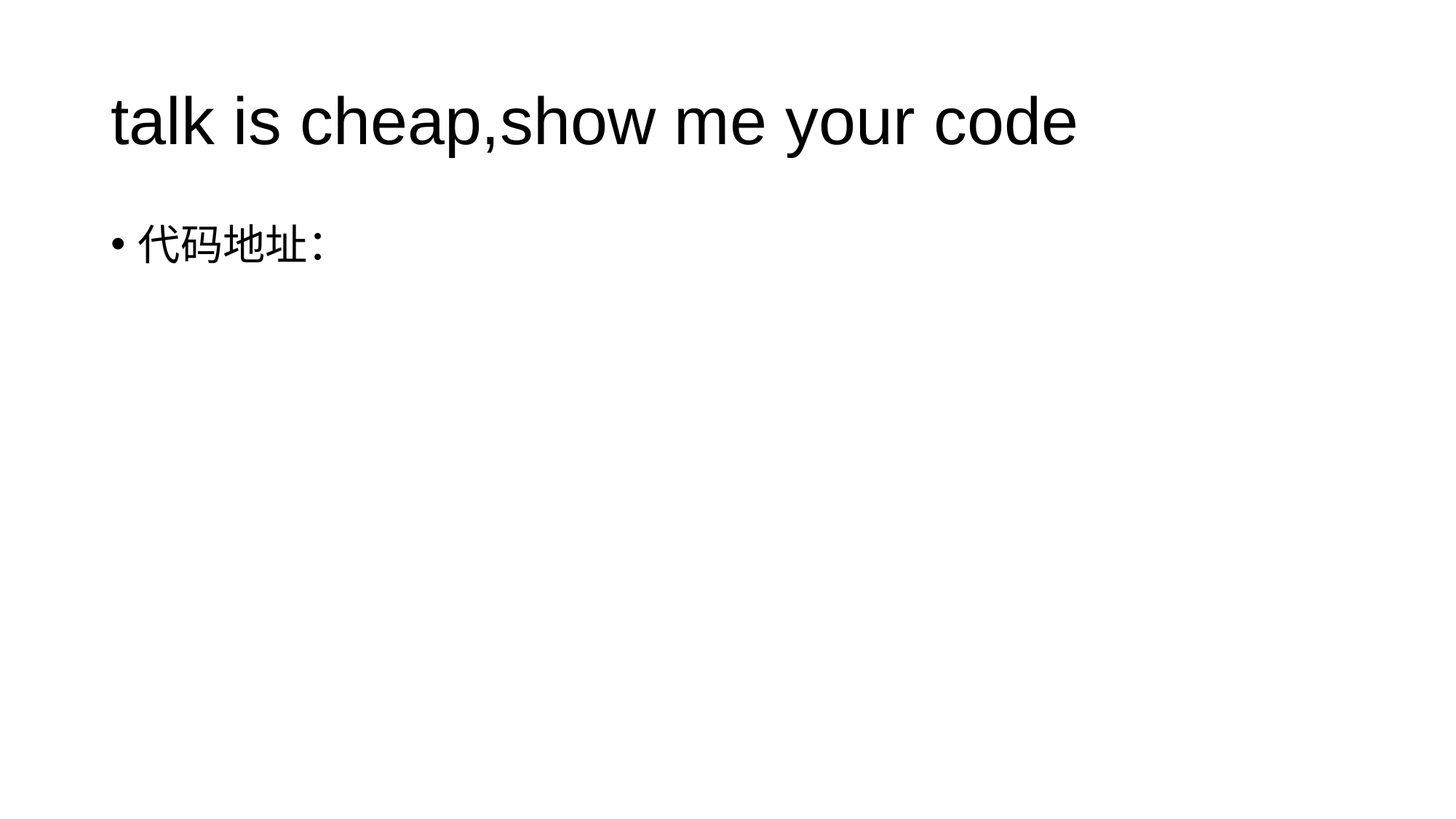

# talk is cheap,show me your code
代码地址：